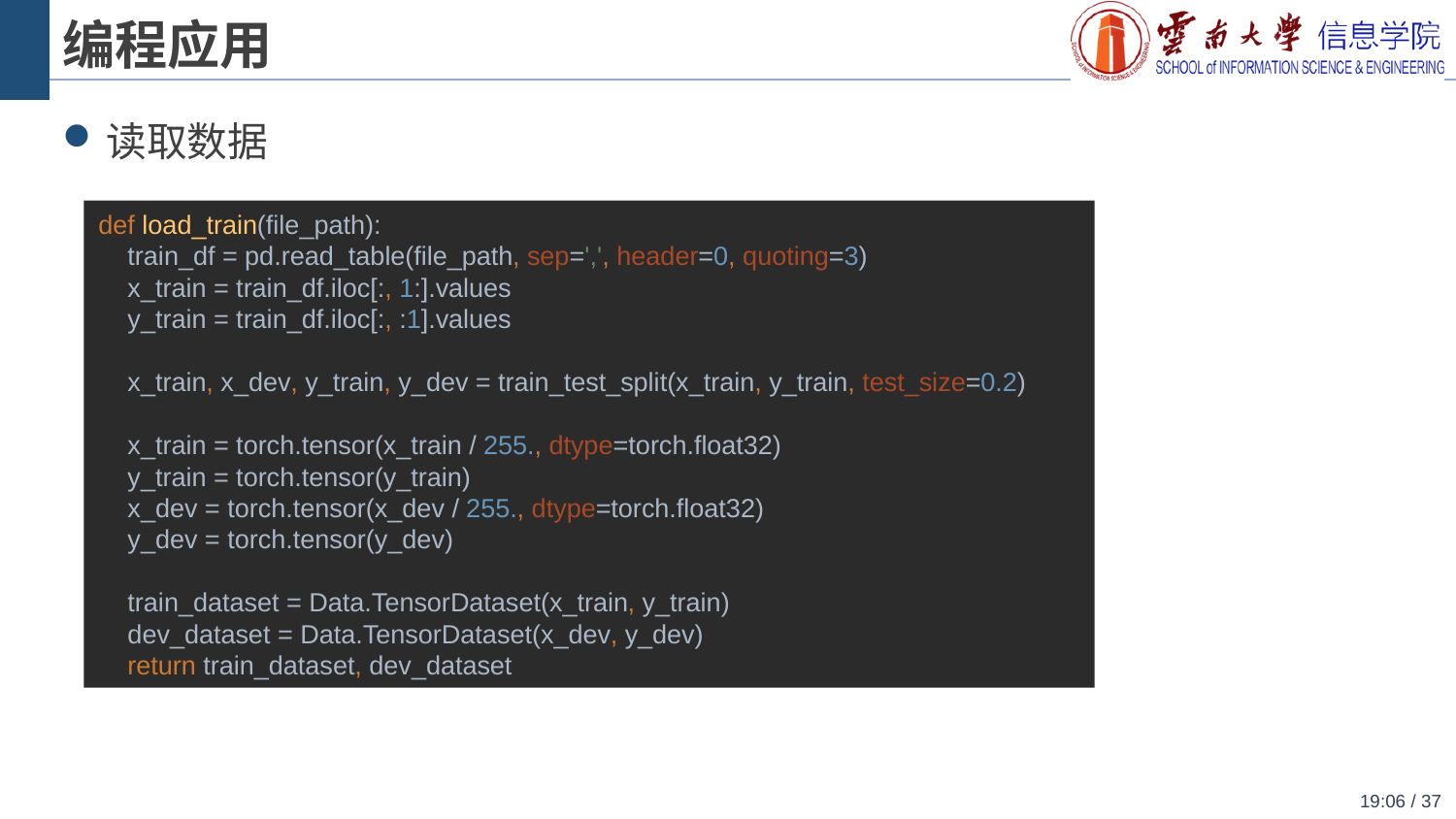

# 编程应用
读取数据

def load_train(file_path):
    train_df = pd.read_table(file_path, sep=',', header=0, quoting=3)
    x_train = train_df.iloc[:, 1:].values
    y_train = train_df.iloc[:, :1].values
    x_train, x_dev, y_train, y_dev = train_test_split(x_train, y_train, test_size=0.2)
    x_train = torch.tensor(x_train / 255., dtype=torch.float32)
    y_train = torch.tensor(y_train)
    x_dev = torch.tensor(x_dev / 255., dtype=torch.float32)
    y_dev = torch.tensor(y_dev)
    train_dataset = Data.TensorDataset(x_train, y_train)
    dev_dataset = Data.TensorDataset(x_dev, y_dev)
    return train_dataset, dev_dataset